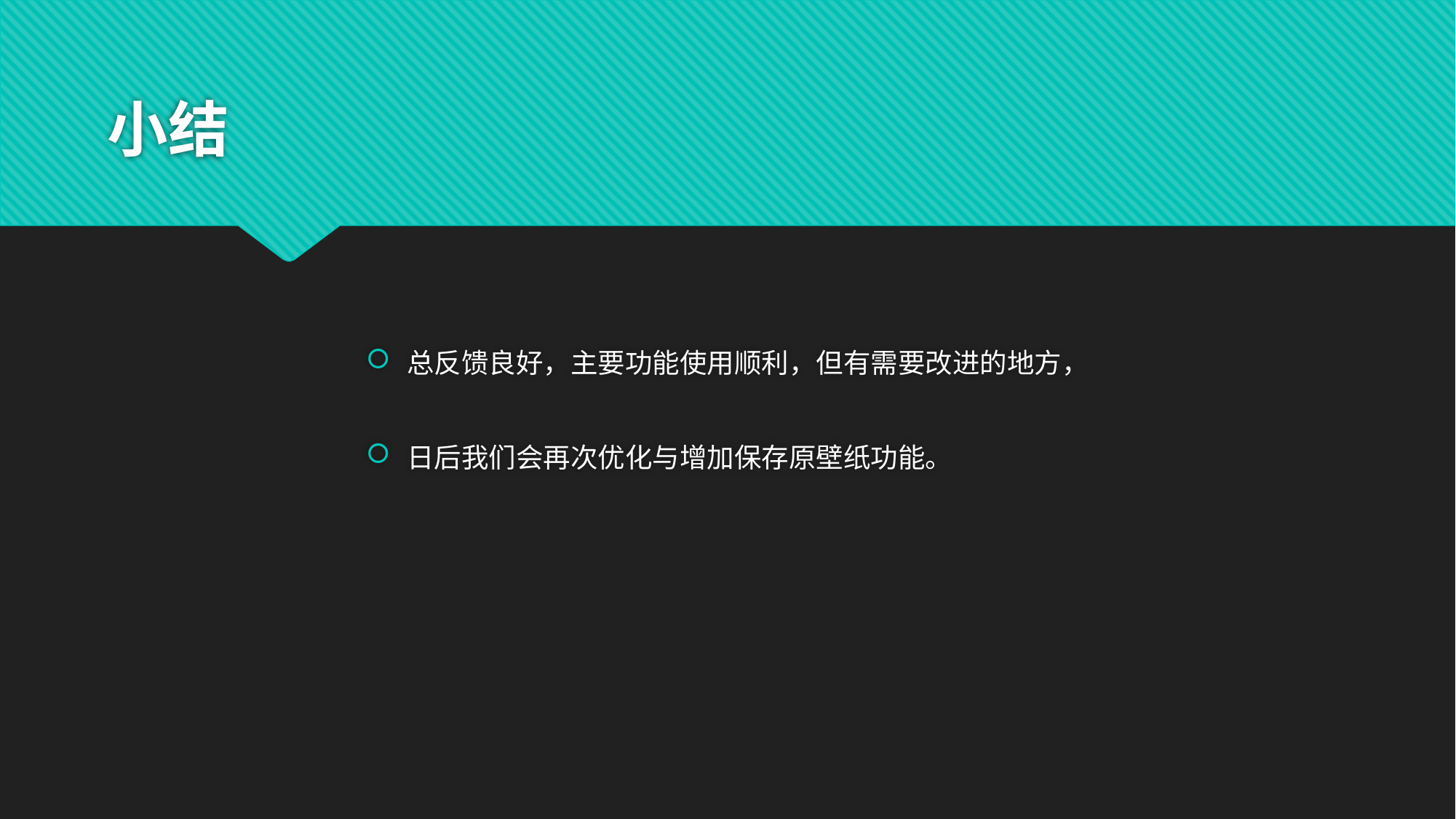

# 小结
总反馈良好，主要功能使用顺利，但有需要改进的地方，

日后我们会再次优化与增加保存原壁纸功能。